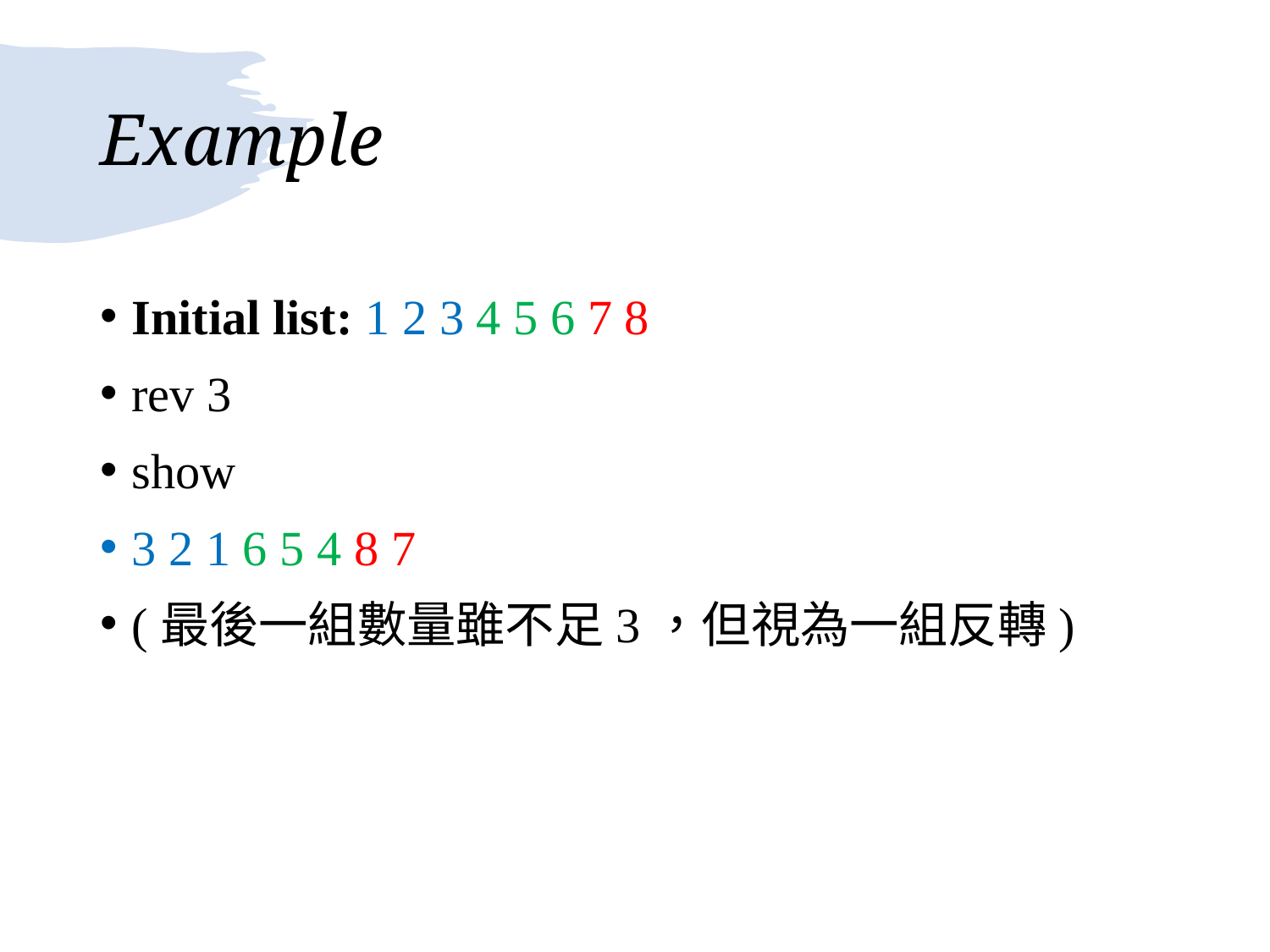

# Example
Initial list: 1 2 3 4 5 6 7 8
rev 3
show
3 2 1 6 5 4 8 7
(最後一組數量雖不足3，但視為一組反轉)